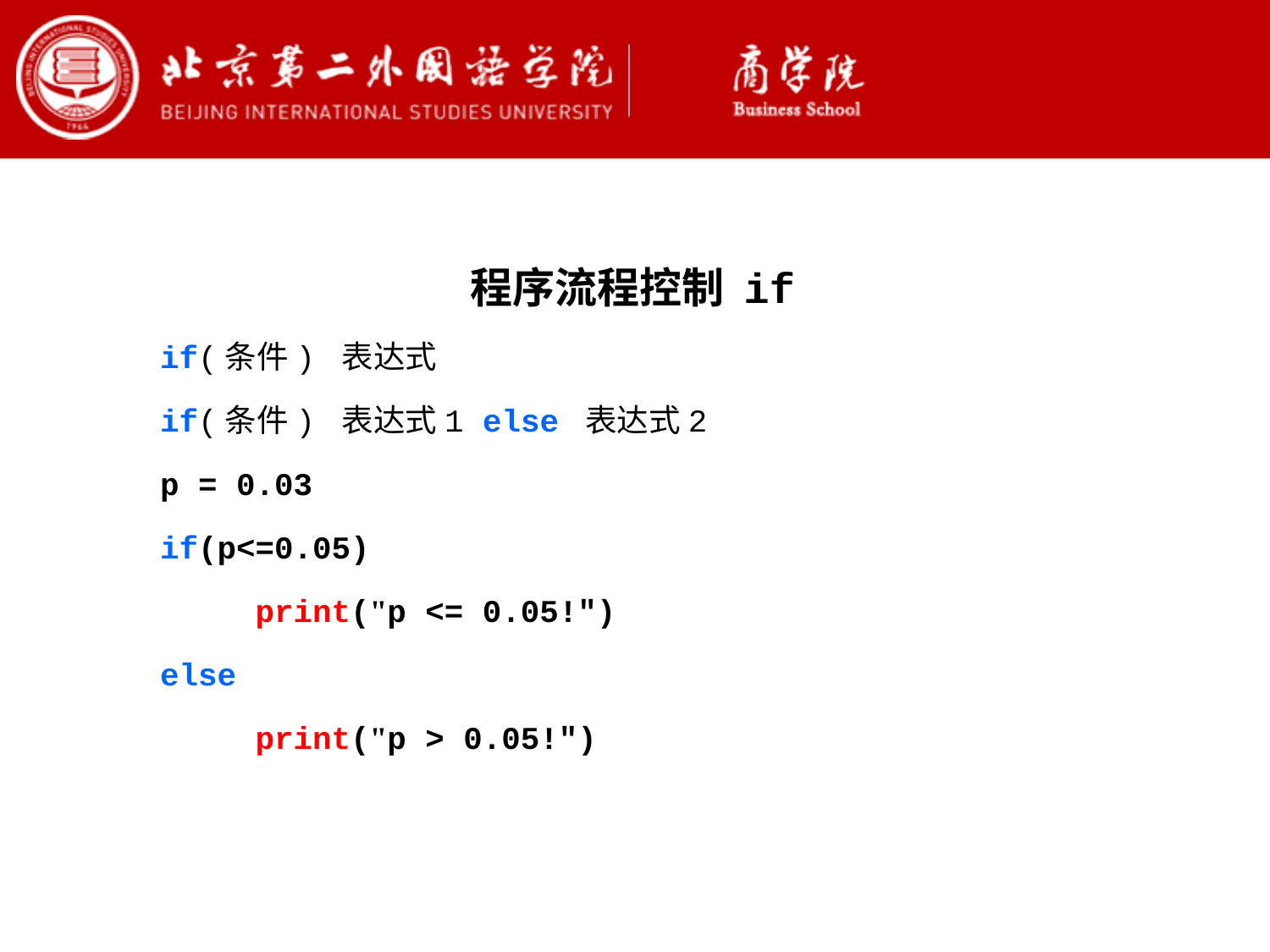

程序流程控制 if
if(条件) 表达式
if(条件) 表达式1 else 表达式2
p = 0.03
if(p<=0.05)
     print("p <= 0.05!")
else
     print("p > 0.05!")